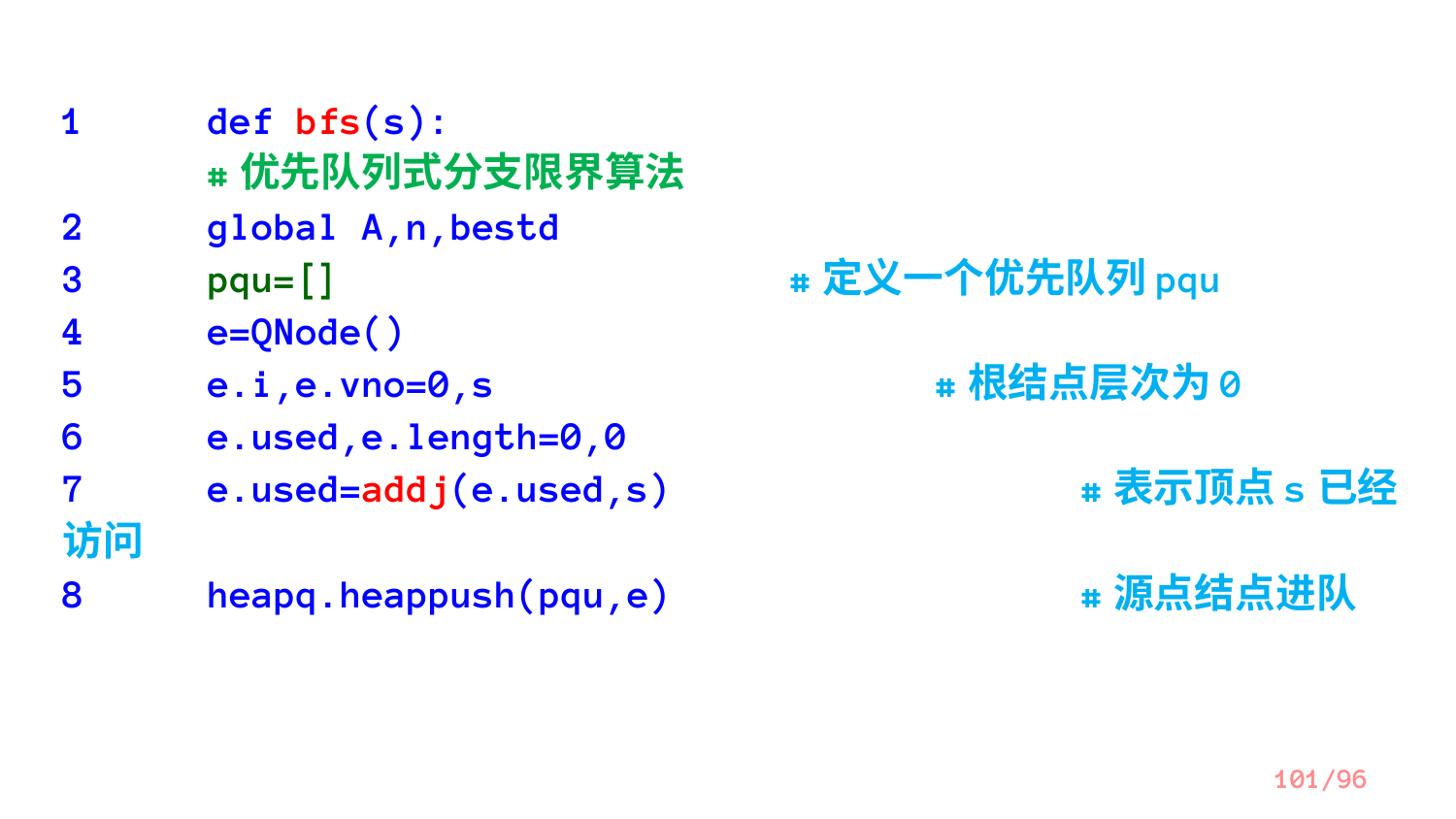

1	def bfs(s):								#优先队列式分支限界算法
2  	global A,n,bestd
3  	pqu=[]                    	#定义一个优先队列pqu
4  	e=QNode()
5   	e.i,e.vno=0,s               	#根结点层次为0
6   	e.used,e.length=0,0
7   	e.used=addj(e.used,s)			#表示顶点s已经访问
8   	heapq.heappush(pqu,e)			#源点结点进队
101/96